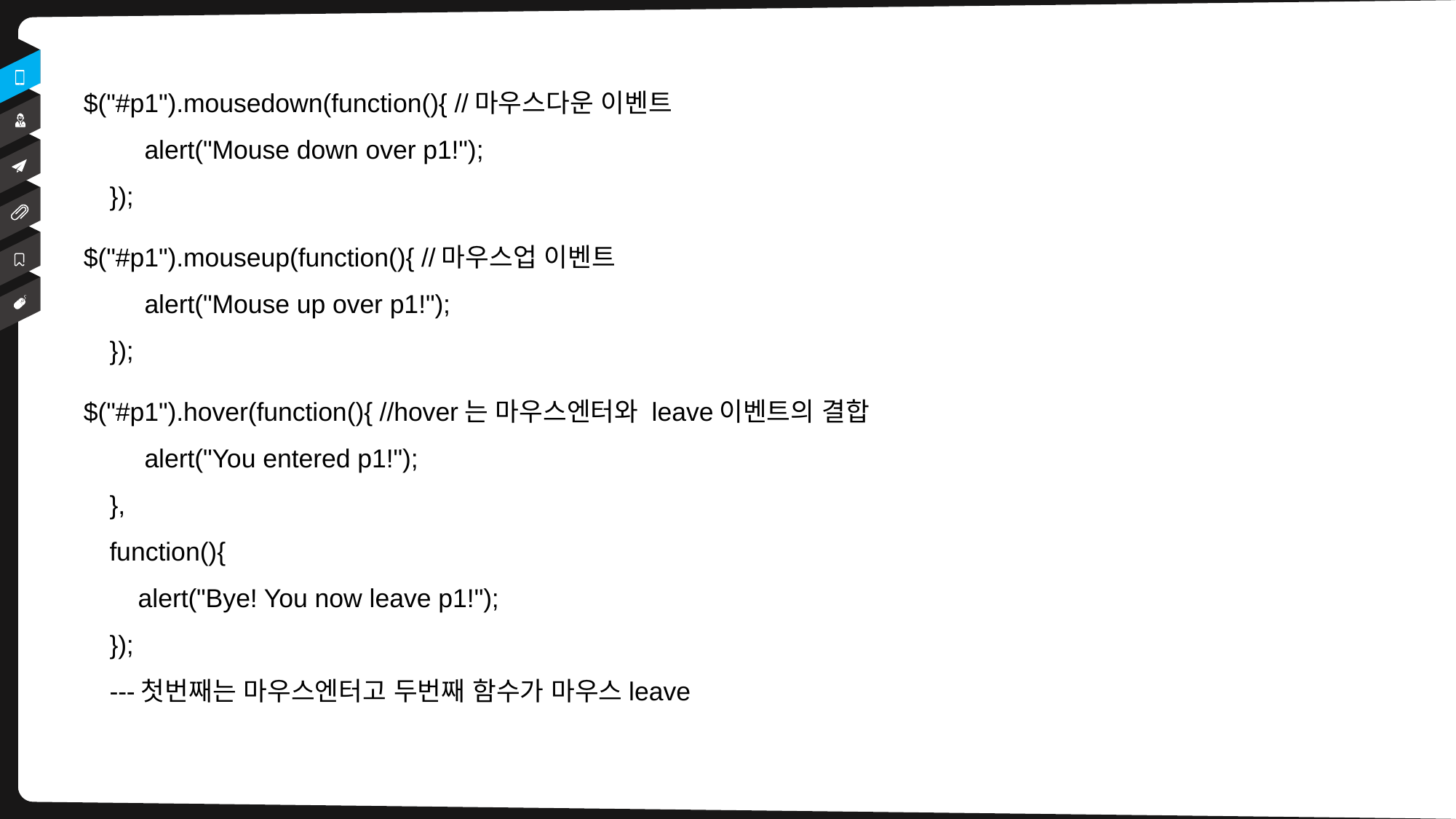

$("#p1").mousedown(function(){ //마우스다운 이벤트
    alert("Mouse down over p1!");
});
$("#p1").mouseup(function(){ //마우스업 이벤트
    alert("Mouse up over p1!");
});
$("#p1").hover(function(){ //hover는 마우스엔터와 leave이벤트의 결합
    alert("You entered p1!");
},
function(){
    alert("Bye! You now leave p1!");
});
---첫번째는 마우스엔터고 두번째 함수가 마우스leave